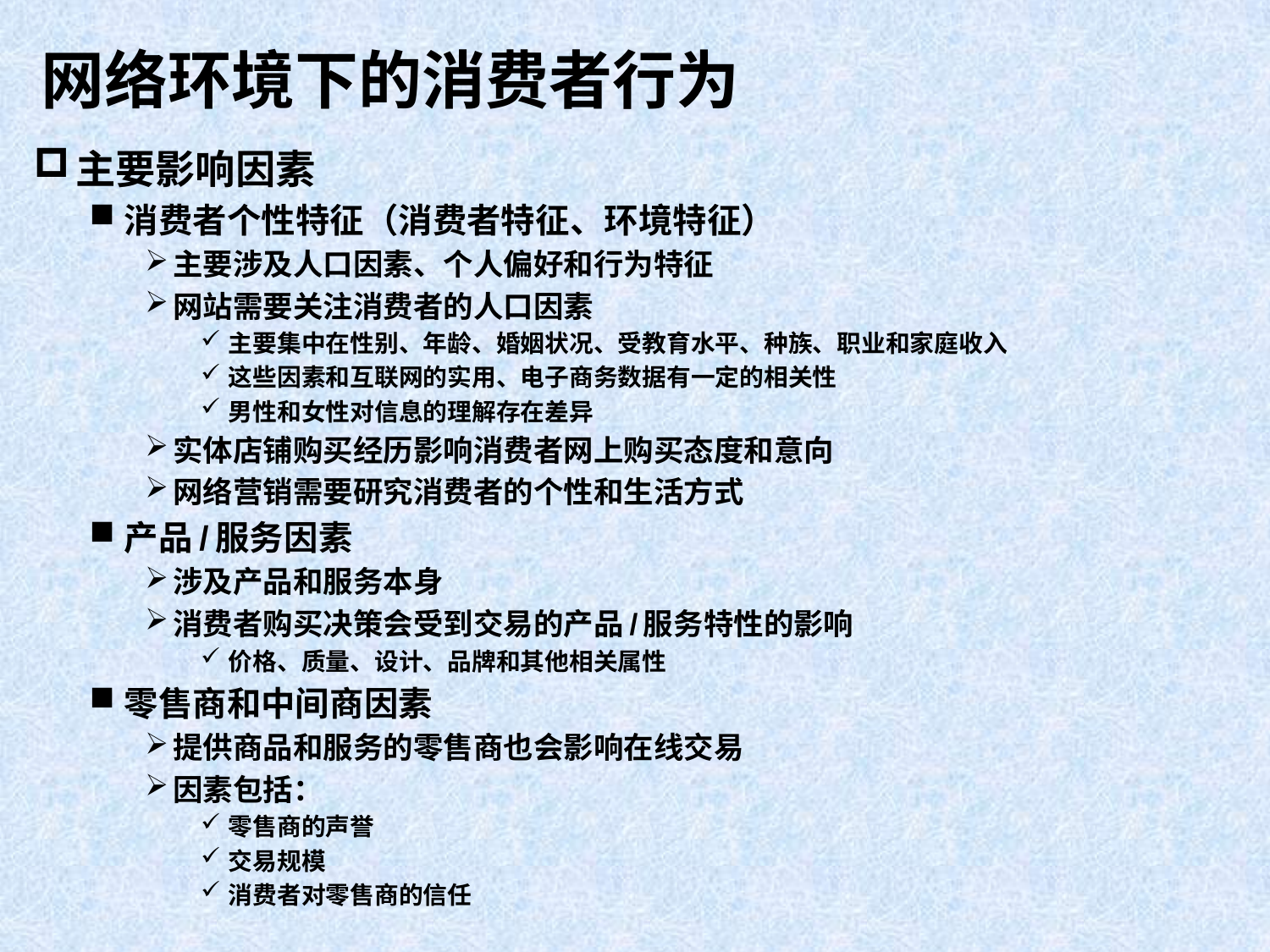

# 网络环境下的消费者行为
主要影响因素
消费者个性特征（消费者特征、环境特征）
主要涉及人口因素、个人偏好和行为特征
网站需要关注消费者的人口因素
主要集中在性别、年龄、婚姻状况、受教育水平、种族、职业和家庭收入
这些因素和互联网的实用、电子商务数据有一定的相关性
男性和女性对信息的理解存在差异
实体店铺购买经历影响消费者网上购买态度和意向
网络营销需要研究消费者的个性和生活方式
产品/服务因素
涉及产品和服务本身
消费者购买决策会受到交易的产品/服务特性的影响
价格、质量、设计、品牌和其他相关属性
零售商和中间商因素
提供商品和服务的零售商也会影响在线交易
因素包括：
零售商的声誉
交易规模
消费者对零售商的信任